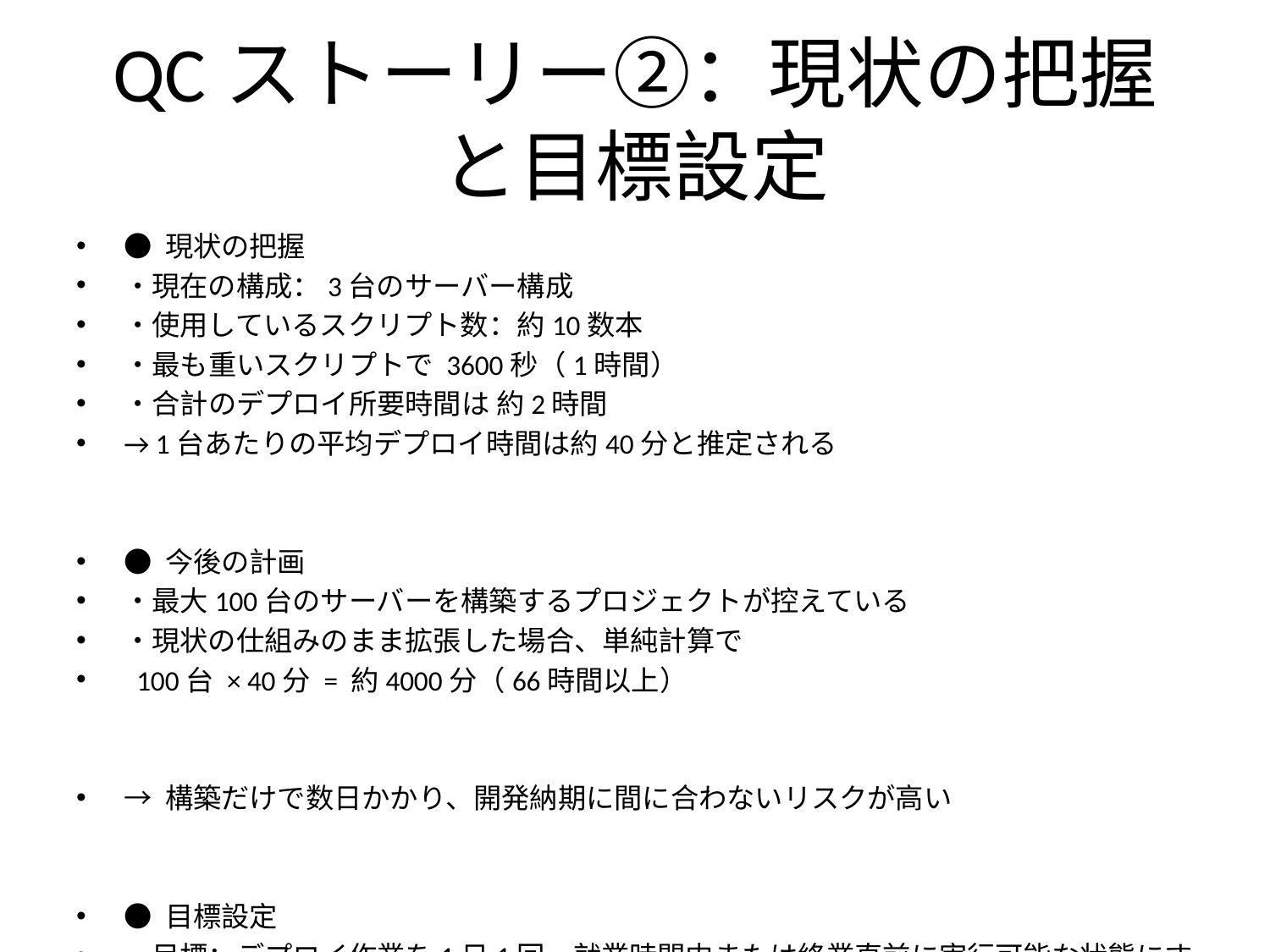

# QCストーリー②：現状の把握と目標設定
● 現状の把握
・現在の構成：3台のサーバー構成
・使用しているスクリプト数：約10数本
・最も重いスクリプトで 3600秒（1時間）
・合計のデプロイ所要時間は 約2時間
→ 1台あたりの平均デプロイ時間は約40分と推定される

● 今後の計画
・最大100台のサーバーを構築するプロジェクトが控えている
・現状の仕組みのまま拡張した場合、単純計算で
  100台 × 40分 = 約4000分（66時間以上）

→ 構築だけで数日かかり、開発納期に間に合わないリスクが高い

● 目標設定
・目標：デプロイ作業を1日1回、就業時間内または終業直前に実行可能な状態にすること
・構築時間の目標値は8時間以内
・退社前に開始 → 翌朝には検証できるサイクルを実現